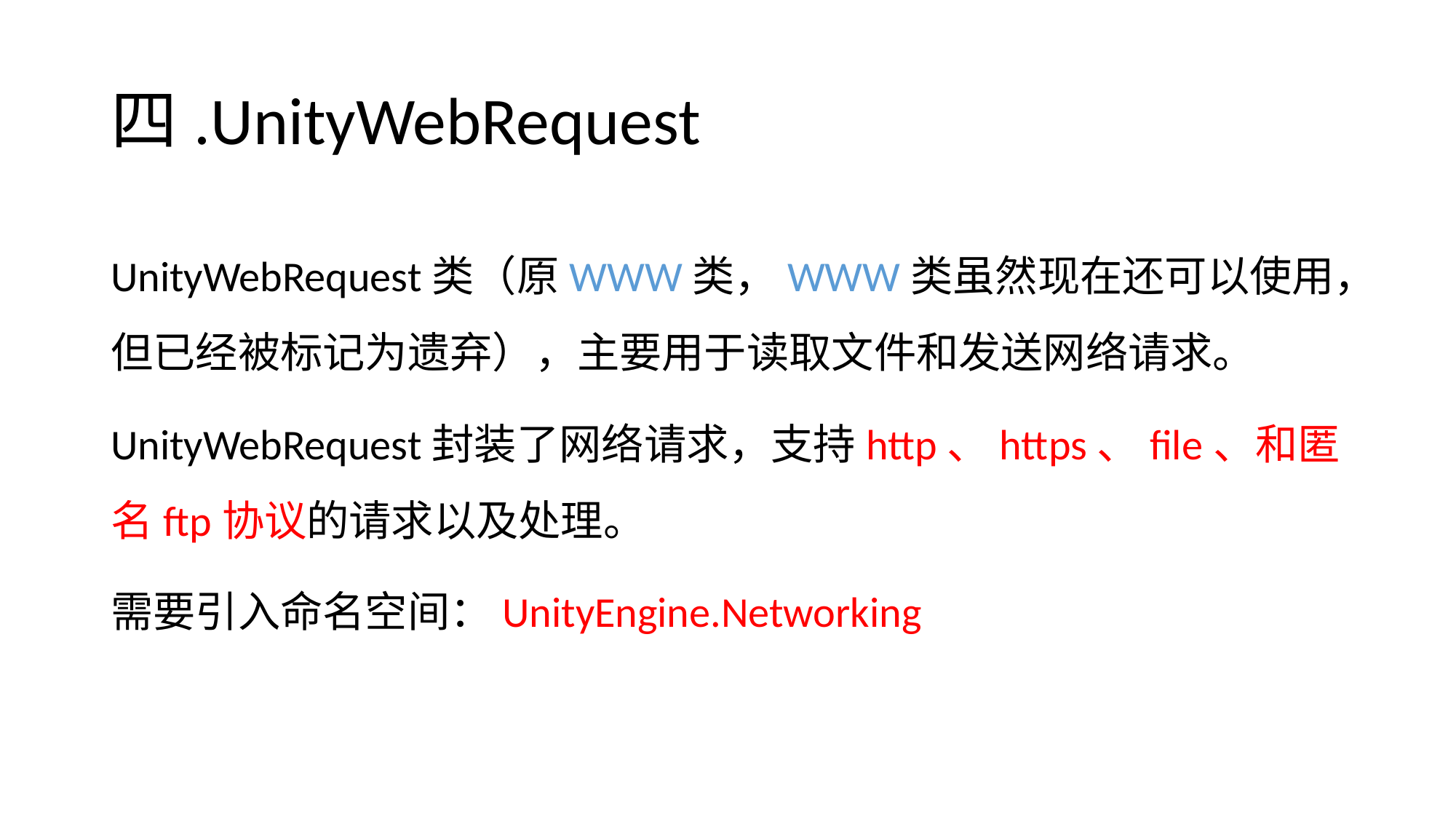

# 四.UnityWebRequest
UnityWebRequest类（原WWW类，WWW类虽然现在还可以使用，但已经被标记为遗弃），主要用于读取文件和发送网络请求。
UnityWebRequest封装了网络请求，支持http、https、file、和匿名ftp协议的请求以及处理。
需要引入命名空间：UnityEngine.Networking